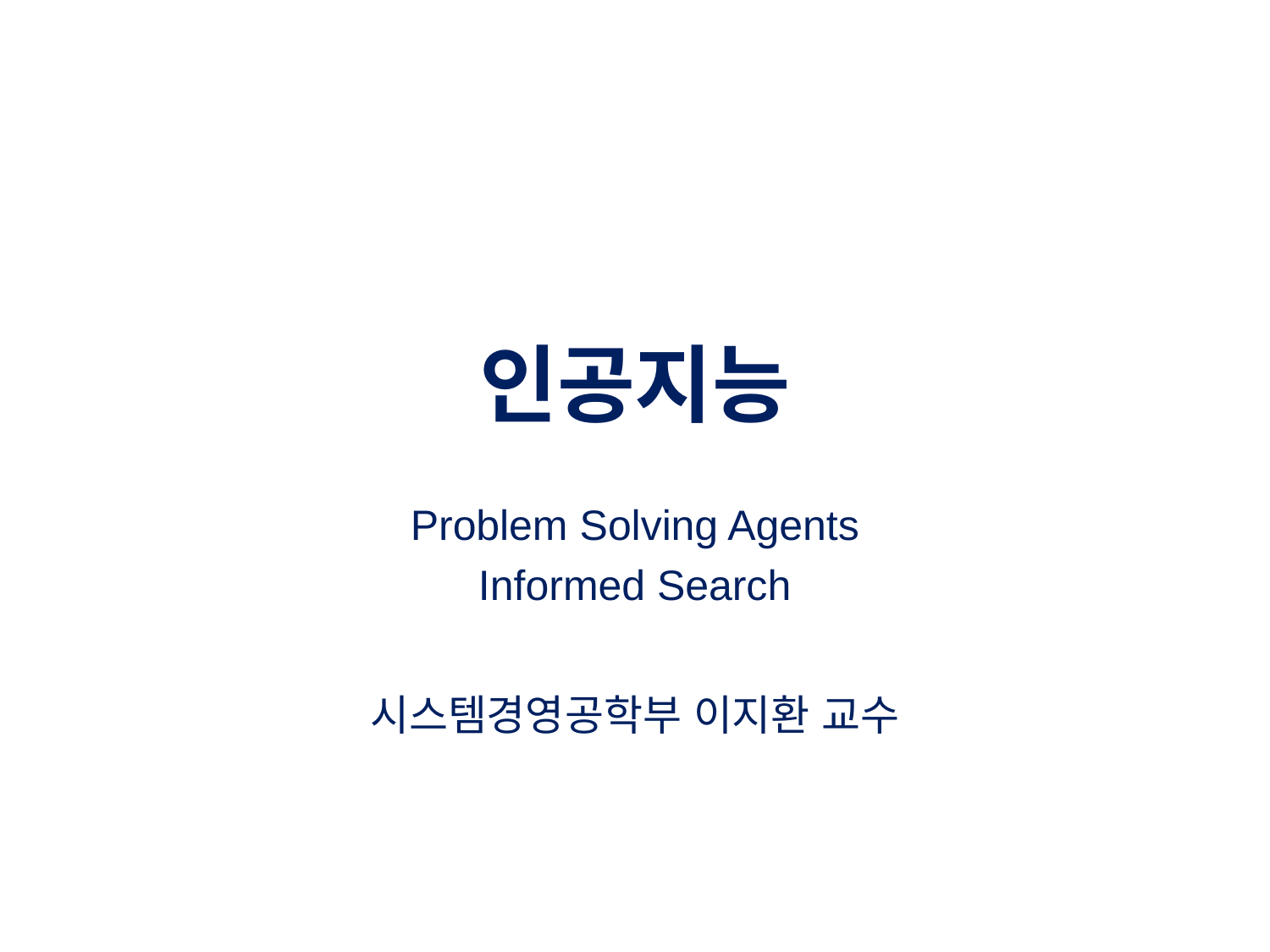

# 인공지능
Problem Solving Agents
Informed Search

시스템경영공학부 이지환 교수